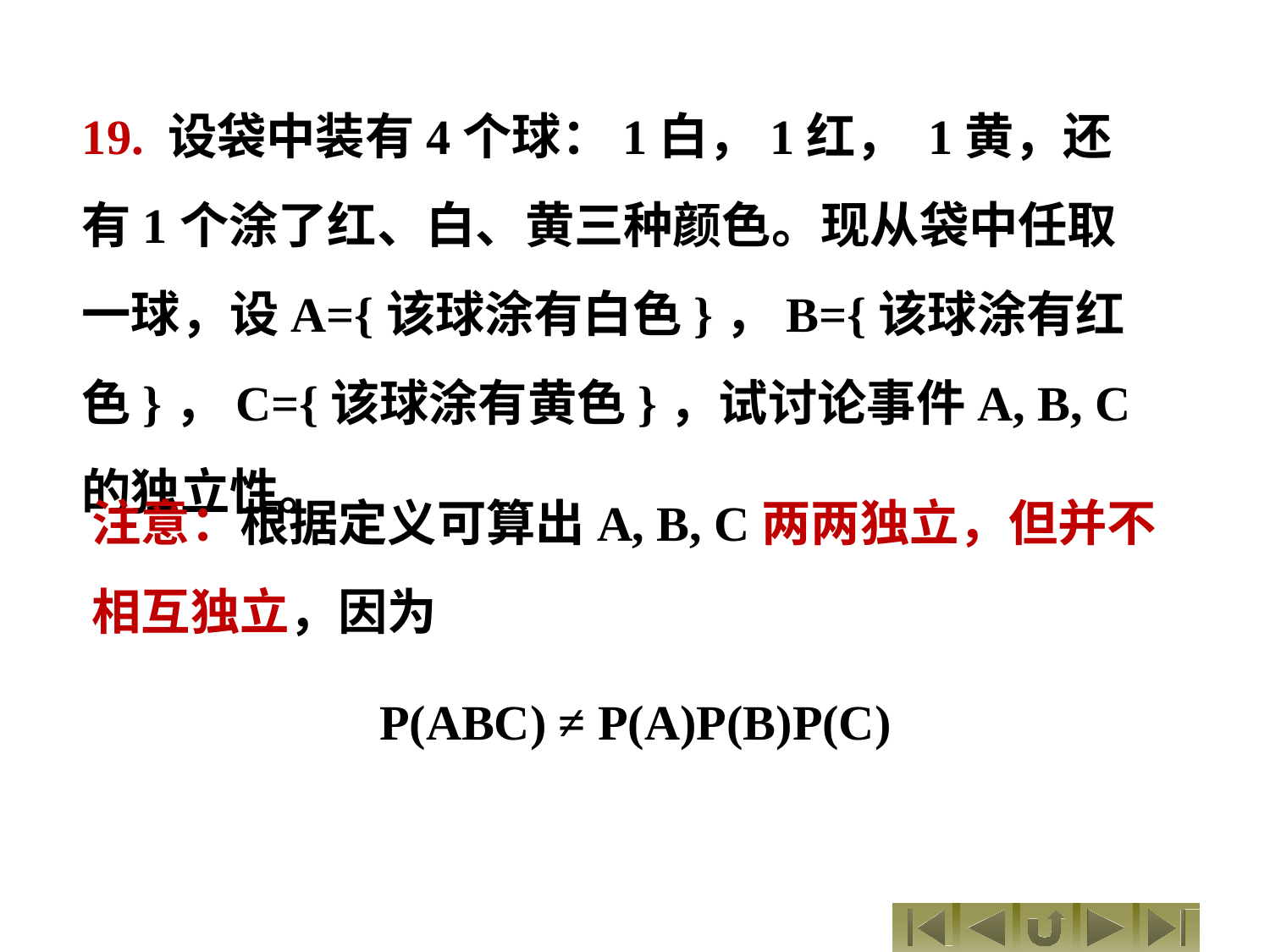

19. 设袋中装有4个球：1白，1红， 1黄，还有1个涂了红、白、黄三种颜色。现从袋中任取一球，设A={该球涂有白色}，B={该球涂有红色}，C={该球涂有黄色}，试讨论事件A, B, C的独立性。
注意：根据定义可算出A, B, C两两独立，但并不相互独立，因为
P(ABC) ≠ P(A)P(B)P(C)